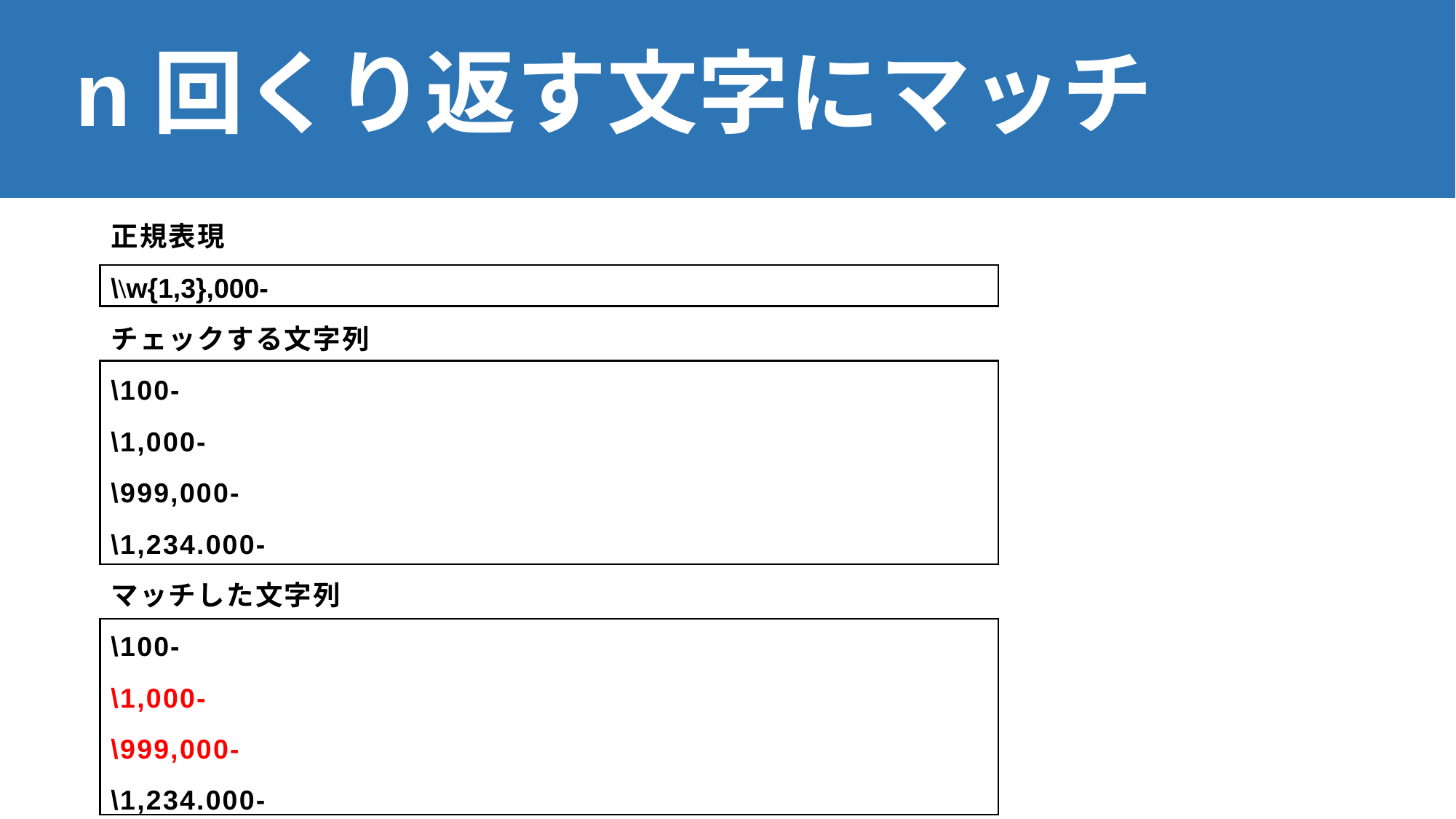

# n回くり返す文字にマッチ
正規表現
\\w{1,3},000-
チェックする文字列
\100-
\1,000-
\999,000-
\1,234.000-
マッチした文字列
\100-
\1,000-
\999,000-
\1,234.000-